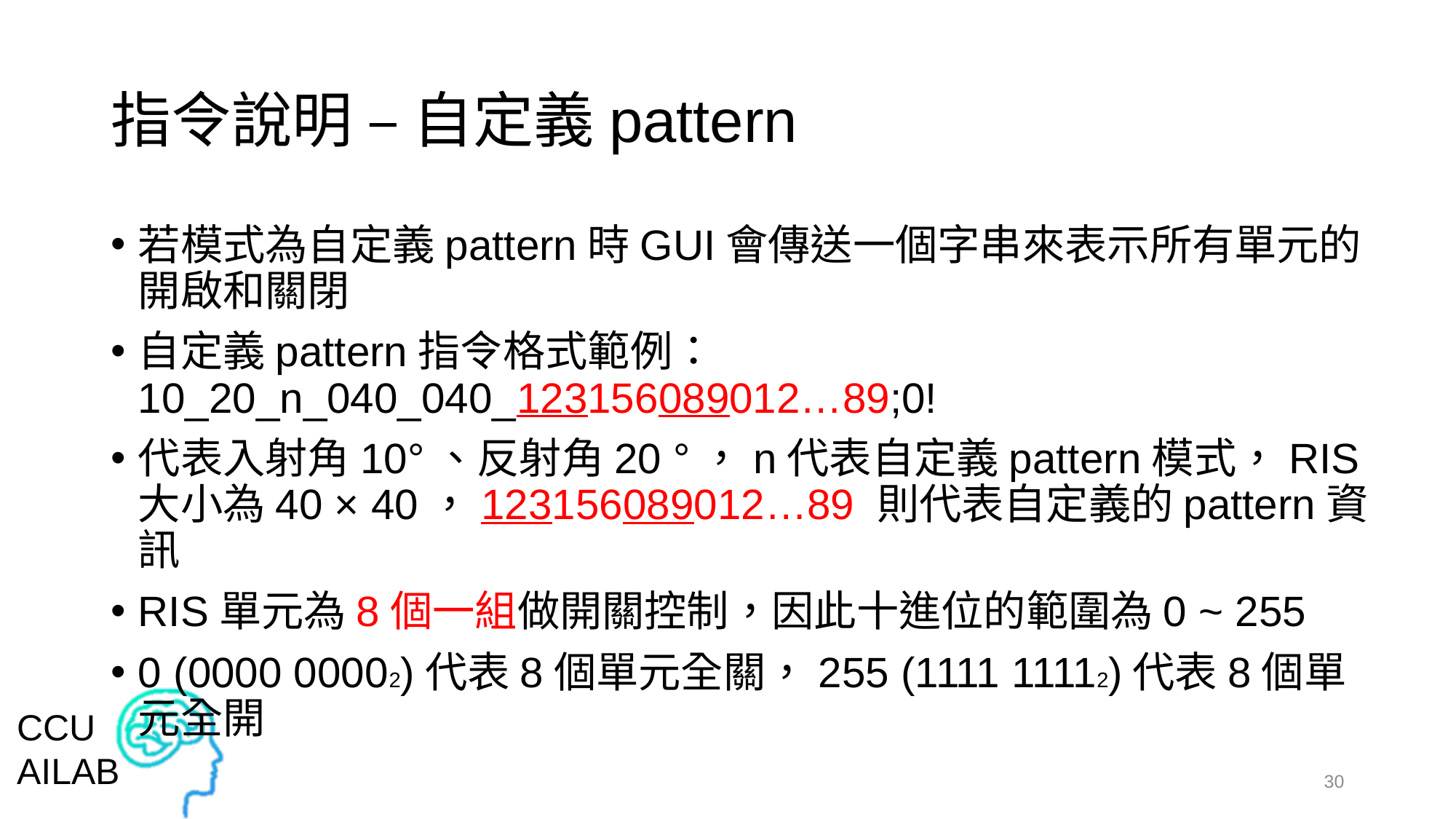

# 指令說明 – 自定義pattern
若模式為自定義pattern時GUI會傳送一個字串來表示所有單元的開啟和關閉
自定義pattern指令格式範例：10_20_n_040_040_123156089012…89;0!
代表入射角10°、反射角20 °，n代表自定義pattern模式，RIS大小為40 × 40，123156089012…89 則代表自定義的pattern資訊
RIS單元為8個一組做開關控制，因此十進位的範圍為0 ~ 255
0 (0000 00002)代表8個單元全關，255 (1111 11112)代表8個單元全開

30